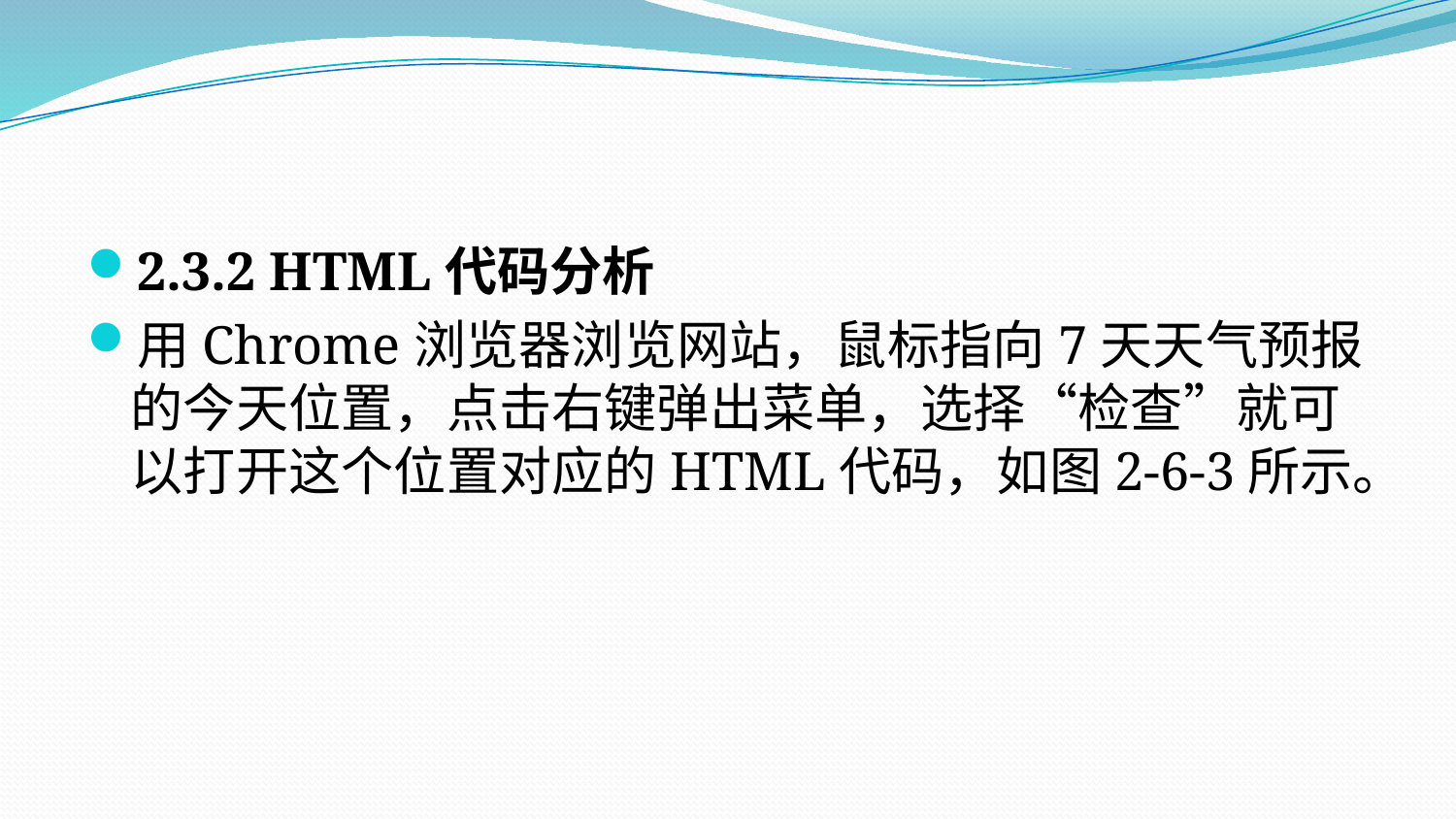

#
2.3.2 HTML代码分析
用Chrome浏览器浏览网站，鼠标指向7天天气预报的今天位置，点击右键弹出菜单，选择“检查”就可以打开这个位置对应的HTML代码，如图2-6-3所示。